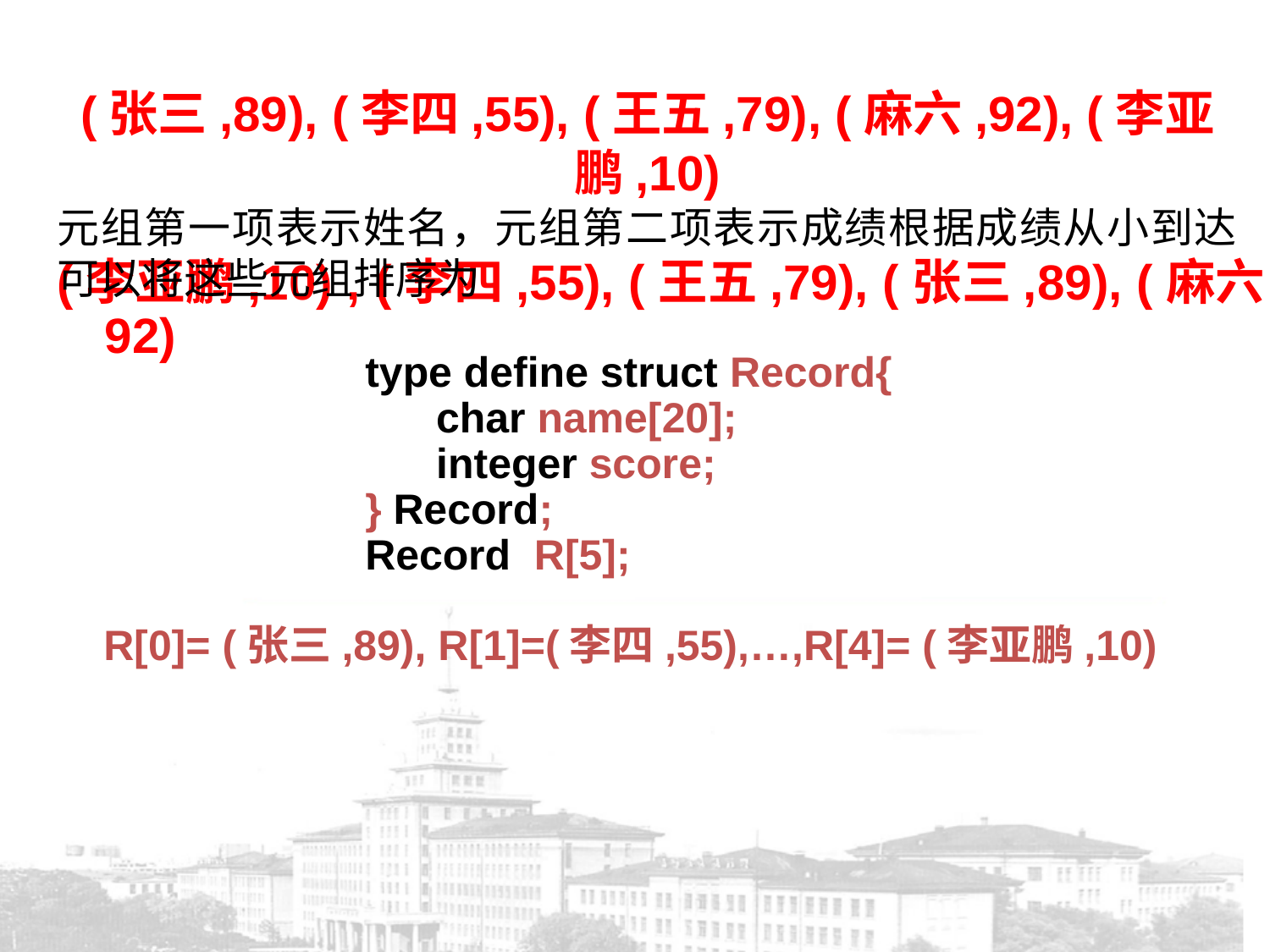

(张三,89), (李四,55), (王五,79), (麻六,92), (李亚鹏,10)
元组第一项表示姓名，元组第二项表示成绩根据成绩从小到达可以将这些元组排序为
(李亚鹏,10) , (李四,55), (王五,79), (张三,89), (麻六,92)

type define struct Record{
      char name[20];
      integer score;
} Record;
Record  R[5];
R[0]= (张三,89), R[1]=(李四,55),…,R[4]= (李亚鹏,10)